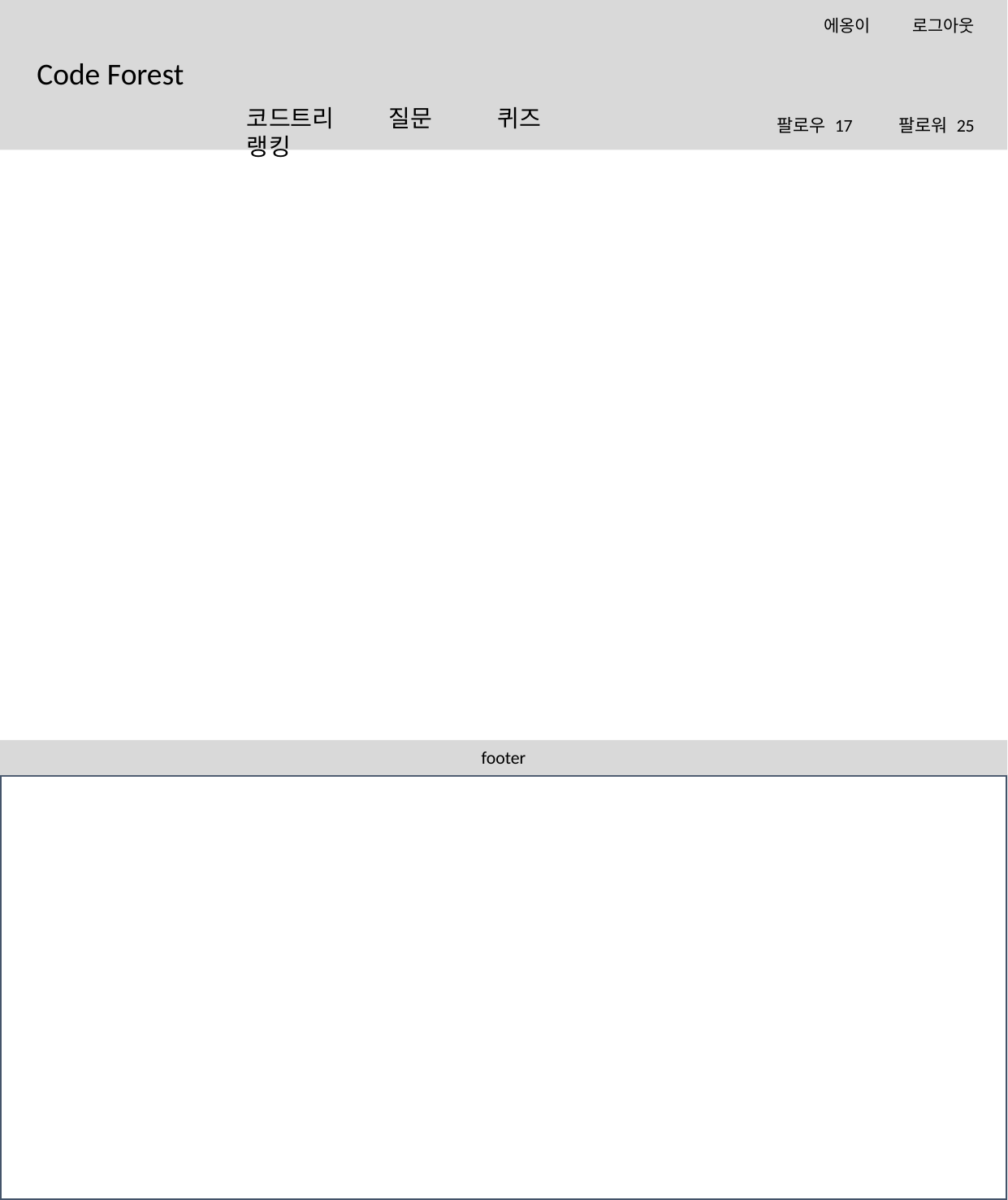

에옹이         로그아웃
Code Forest
1
코드트리 	   질문 	 퀴즈 		 랭킹
팔로우 17 	팔로워 25
1
2
3
4
8
6
5
7

footer